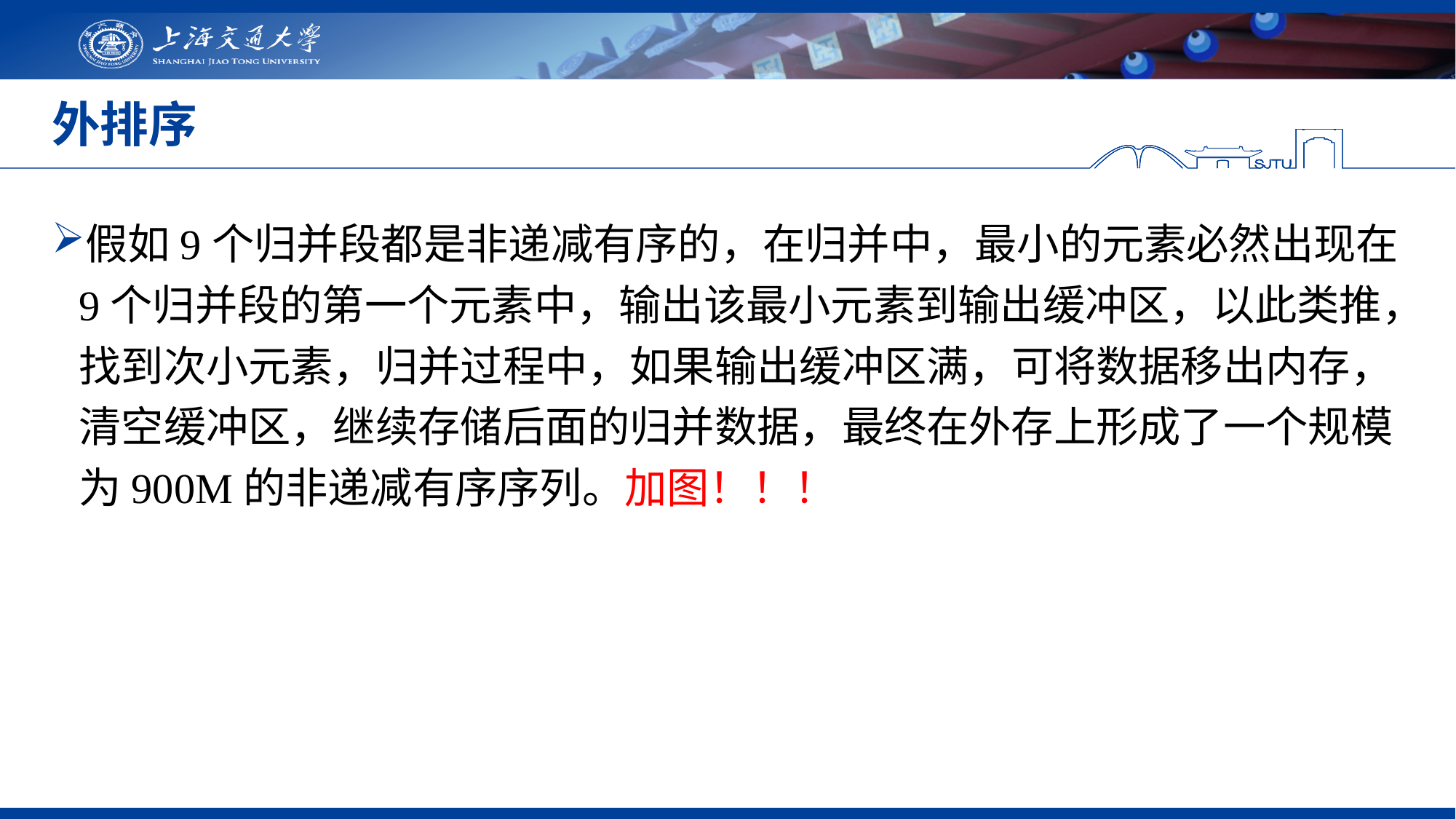

# 外排序
假如9个归并段都是非递减有序的，在归并中，最小的元素必然出现在9个归并段的第一个元素中，输出该最小元素到输出缓冲区，以此类推，找到次小元素，归并过程中，如果输出缓冲区满，可将数据移出内存，清空缓冲区，继续存储后面的归并数据，最终在外存上形成了一个规模为900M的非递减有序序列。加图！！！